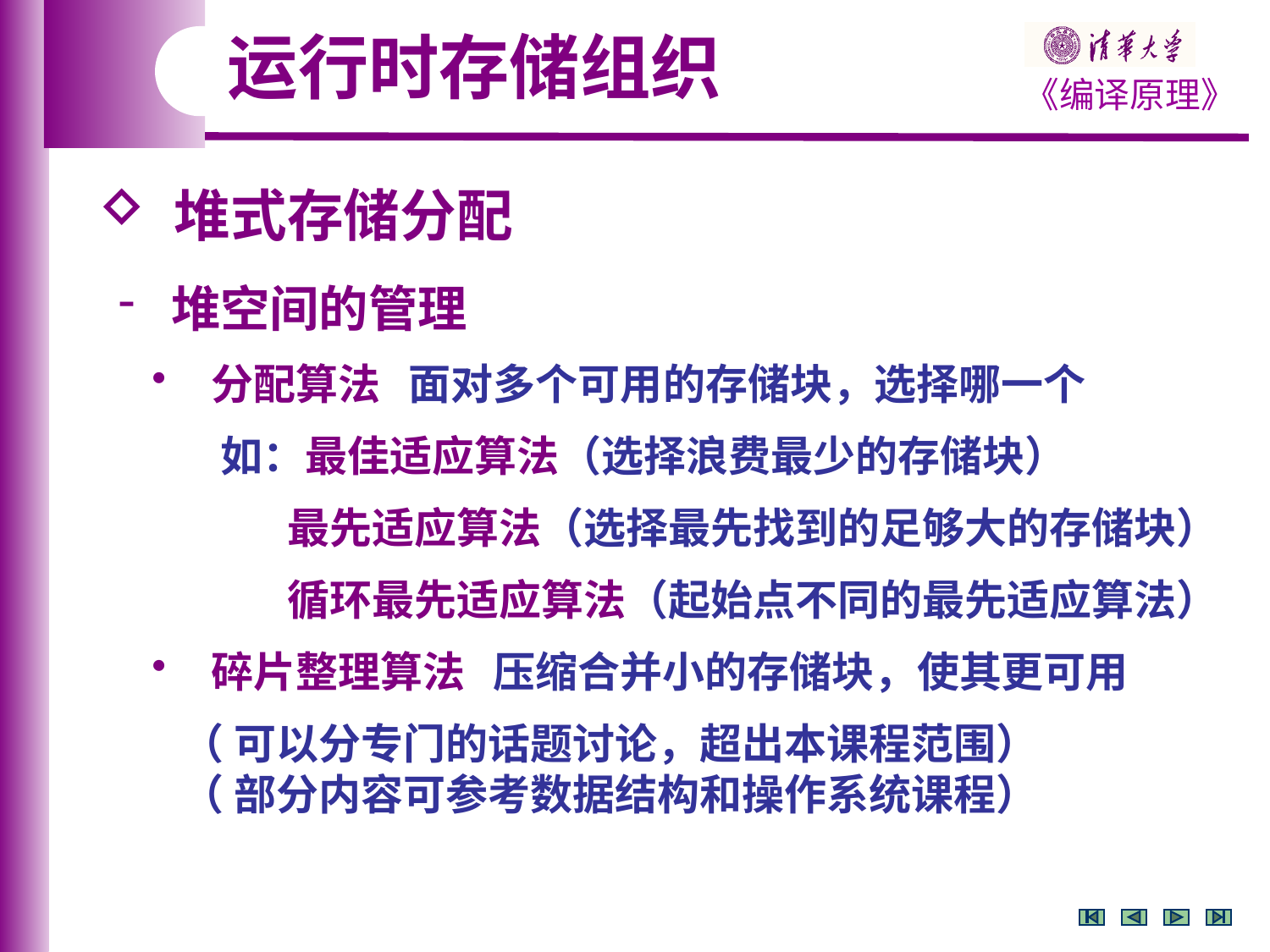

运行时存储组织
 堆式存储分配
 堆空间的管理

  分配算法   面对多个可用的存储块，选择哪一个

   如：最佳适应算法（选择浪费最少的存储块）

          最先适应算法（选择最先找到的足够大的存储块）

          循环最先适应算法（起始点不同的最先适应算法）

  碎片整理算法   压缩合并小的存储块，使其更可用

（ 可以分专门的话题讨论，超出本课程范围）
（ 部分内容可参考数据结构和操作系统课程）